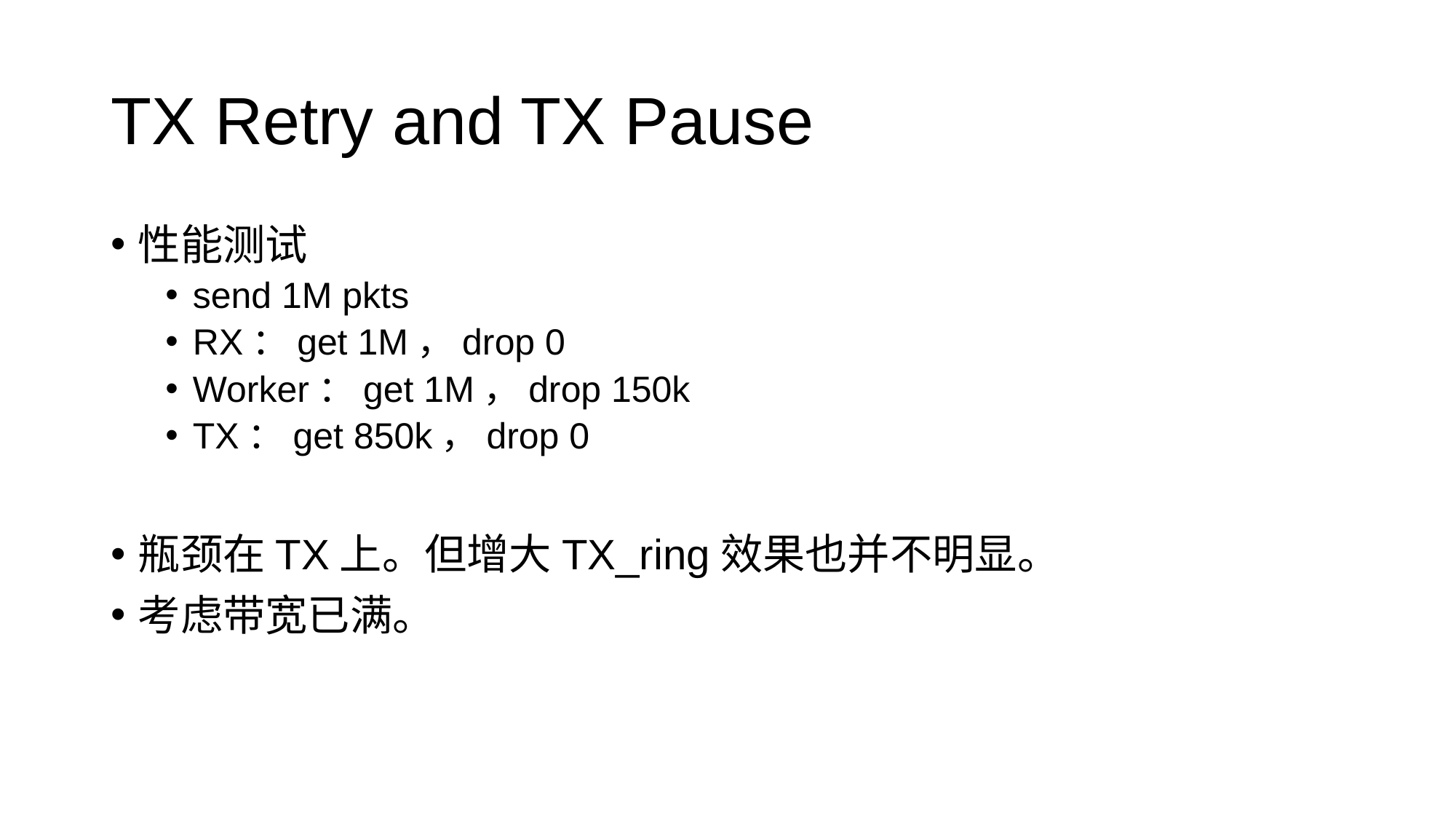

# TX Retry and TX Pause
性能测试
send 1M pkts
RX：get 1M，drop 0
Worker：get 1M，drop 150k
TX：get 850k，drop 0

瓶颈在TX上。但增大TX_ring效果也并不明显。
考虑带宽已满。